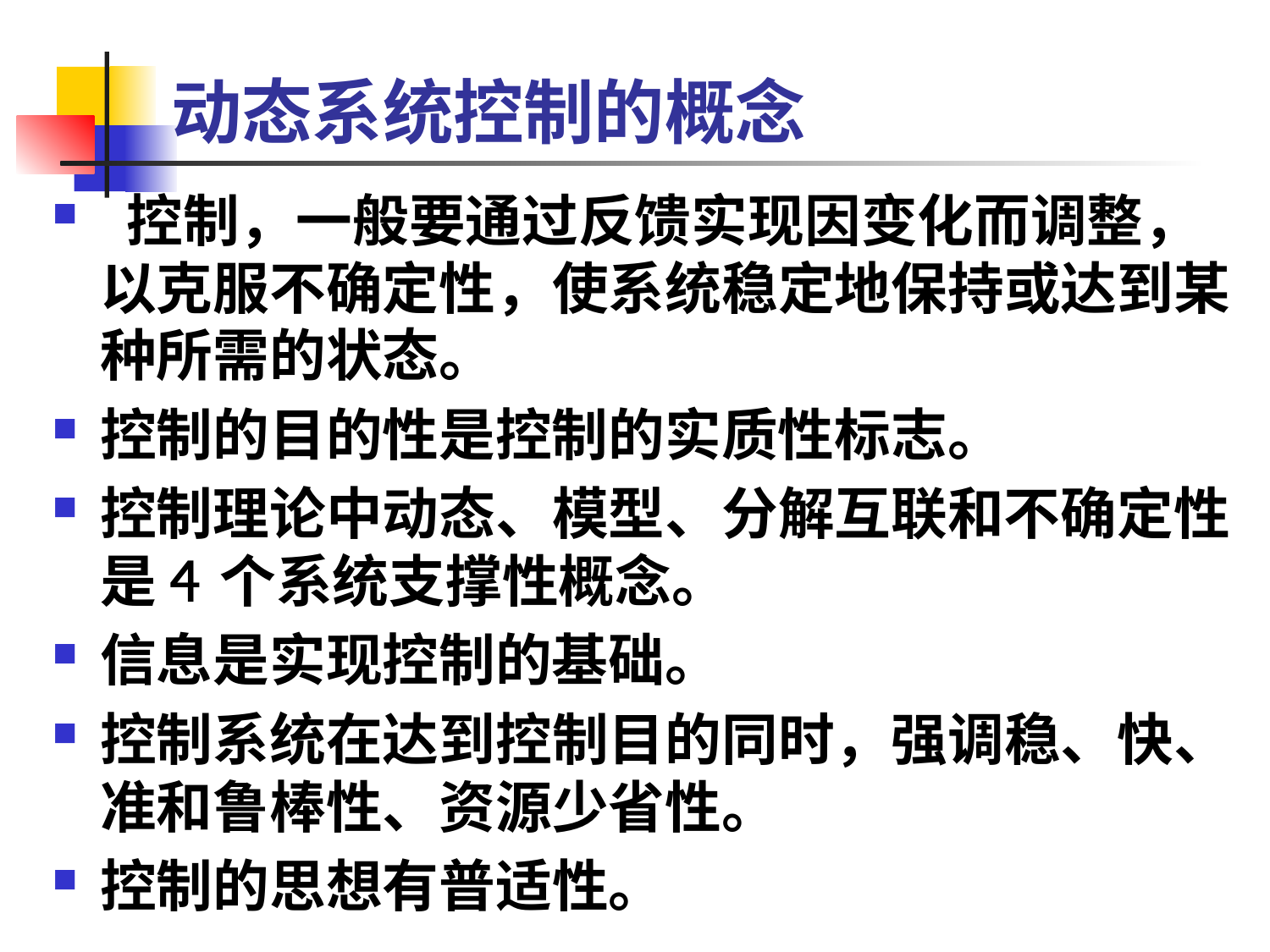

# 动态系统控制的概念
 控制，一般要通过反馈实现因变化而调整，以克服不确定性，使系统稳定地保持或达到某种所需的状态。
控制的目的性是控制的实质性标志。
控制理论中动态、模型、分解互联和不确定性是4个系统支撑性概念。
信息是实现控制的基础。
控制系统在达到控制目的同时，强调稳、快、准和鲁棒性、资源少省性。
控制的思想有普适性。